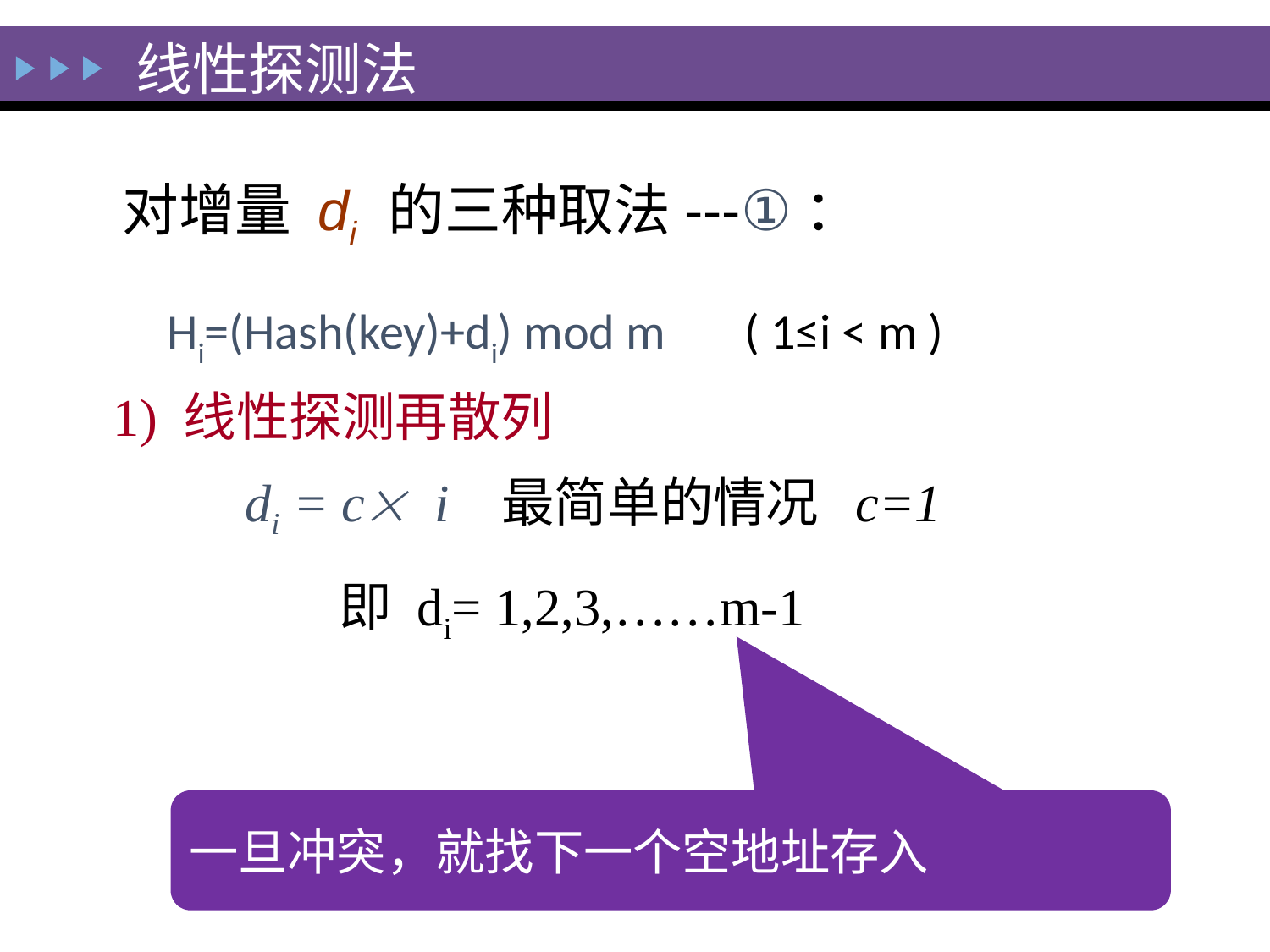

线性探测法
对增量 di  的三种取法---①：
Hi=(Hash(key)+di) mod m       ( 1≤i < m )
1) 线性探测再散列
      di = c×  i   最简单的情况  c=1
                  即 di= 1,2,3,……m-1
一旦冲突，就找下一个空地址存入